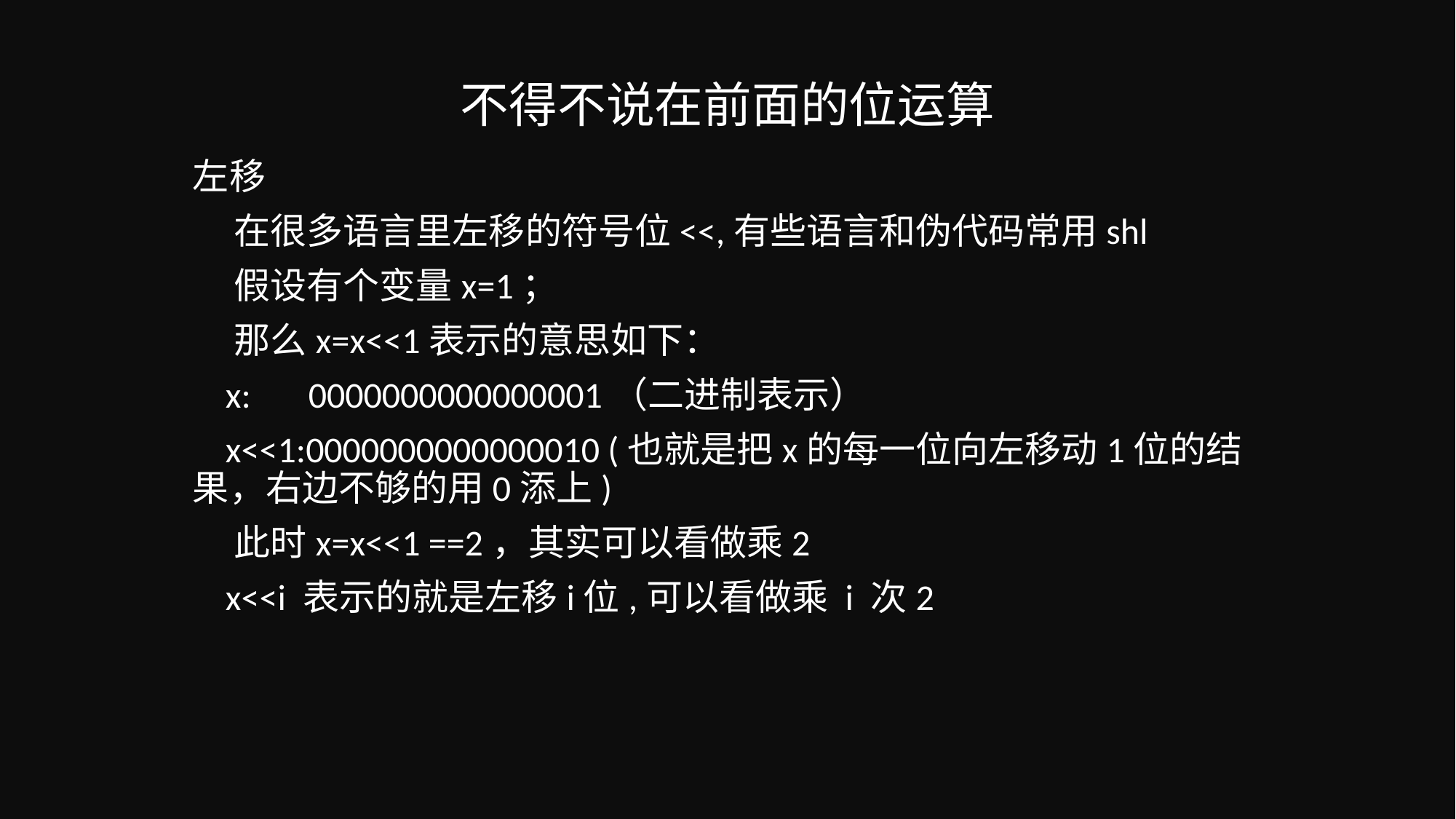

# 不得不说在前面的位运算
左移
    在很多语言里左移的符号位<<,有些语言和伪代码常用shl
    假设有个变量x=1；
    那么x=x<<1表示的意思如下：
    x:       0000000000000001（二进制表示）
    x<<1:0000000000000010 (也就是把x的每一位向左移动1位的结果，右边不够的用0添上)
    此时x=x<<1 ==2，其实可以看做乘2
    x<<i 表示的就是左移i位,可以看做乘 i 次2